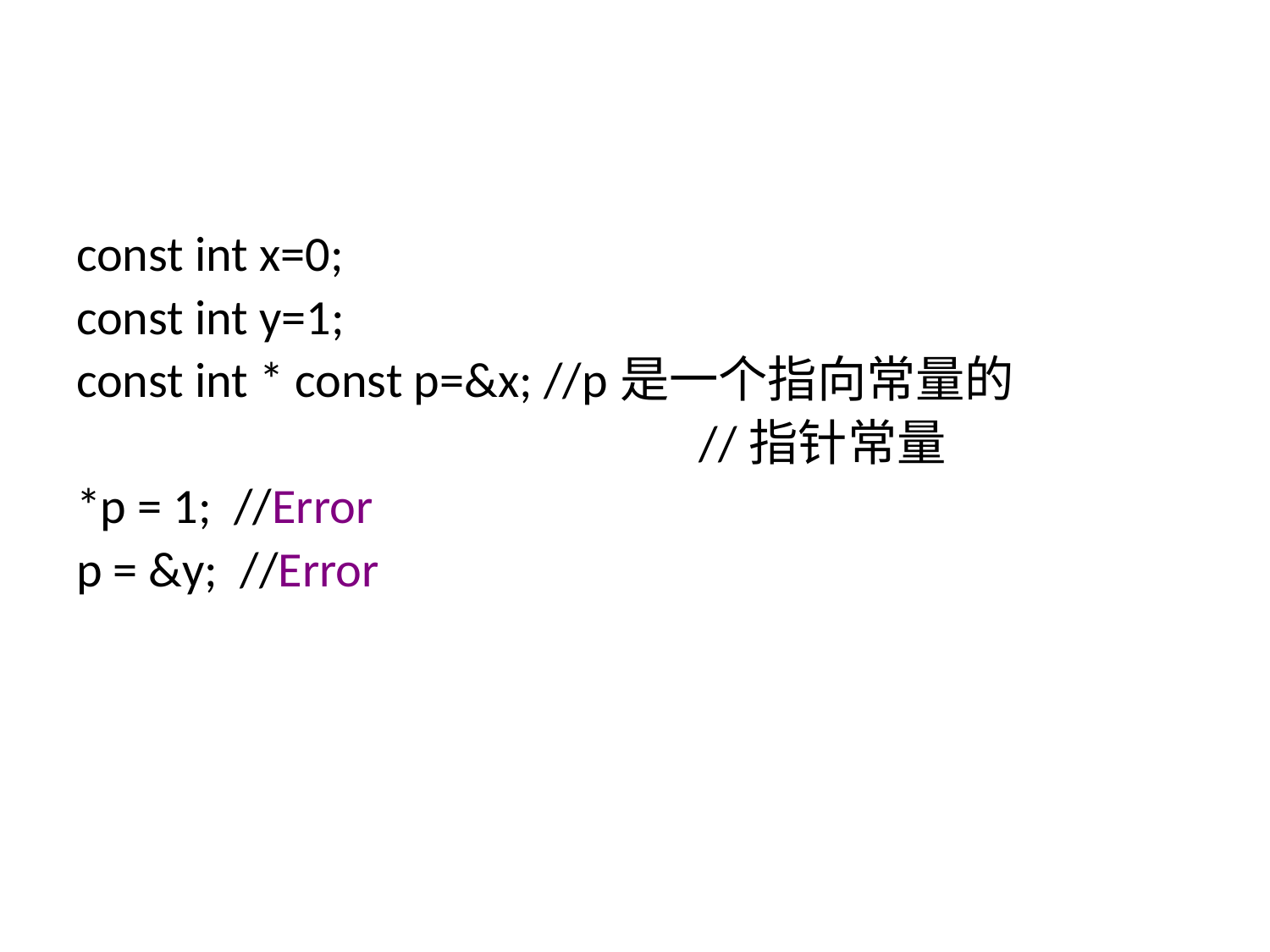

#
const int x=0;
const int y=1;
const int * const p=&x; //p是一个指向常量的
					      //指针常量
*p = 1;  //Error
p = &y;  //Error